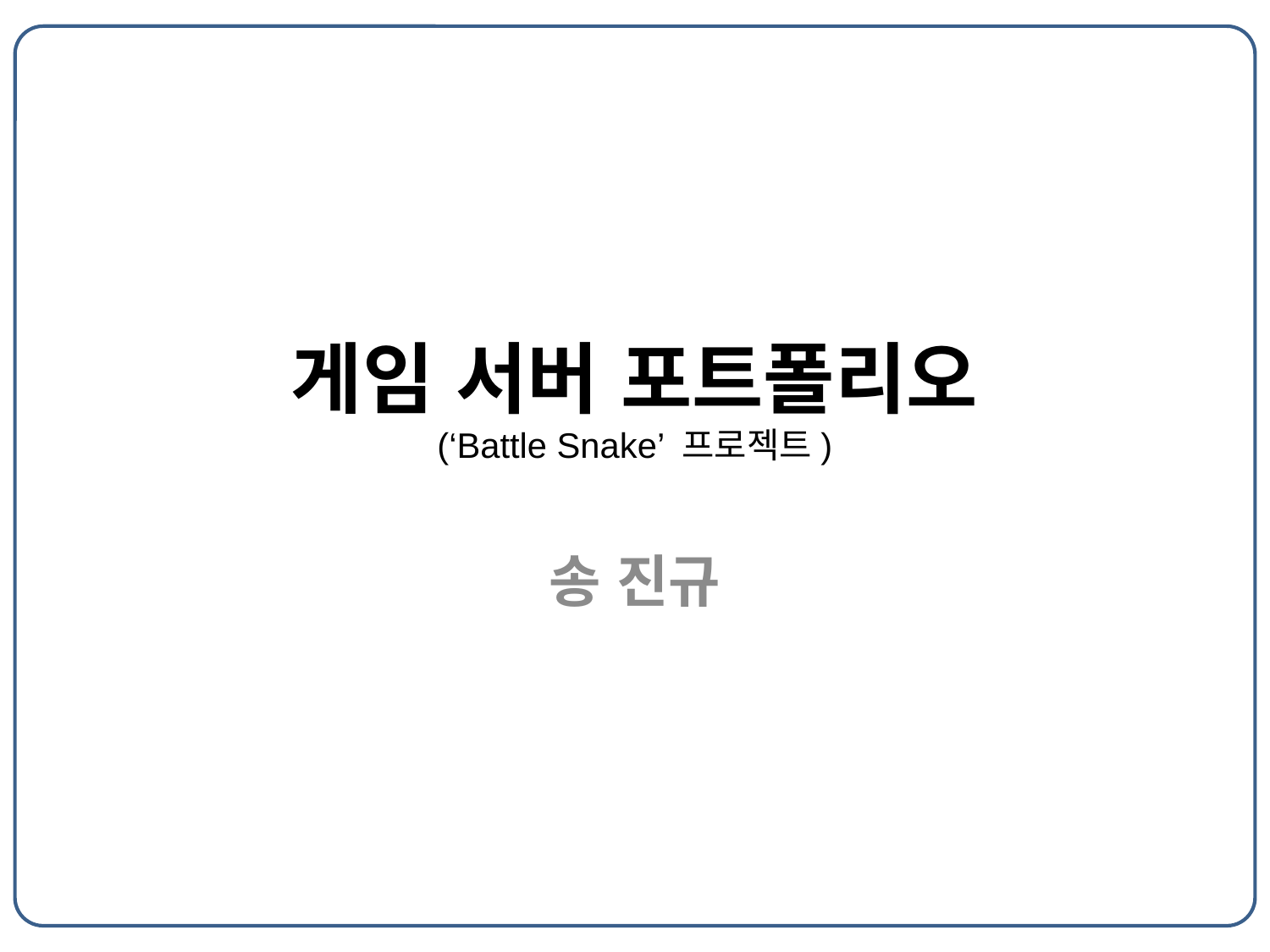

# 게임 서버 포트폴리오 (‘Battle Snake’ 프로젝트)
송 진규